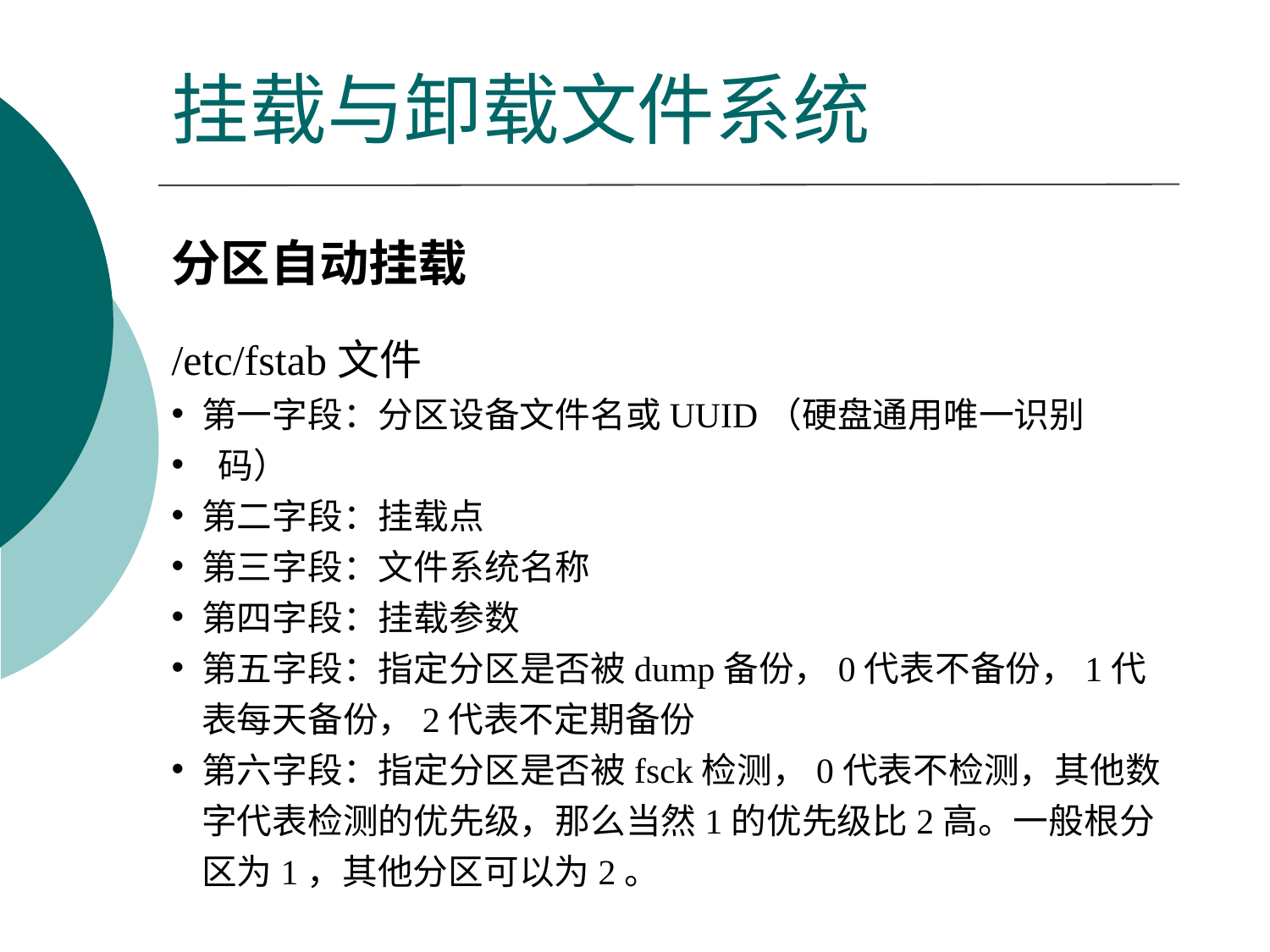

挂载与卸载文件系统
分区自动挂载
/etc/fstab文件
第一字段：分区设备文件名或UUID（硬盘通用唯一识别
 码）
第二字段：挂载点
第三字段：文件系统名称
第四字段：挂载参数
第五字段：指定分区是否被dump备份，0代表不备份，1代表每天备份，2代表不定期备份
第六字段：指定分区是否被fsck检测，0代表不检测，其他数字代表检测的优先级，那么当然1的优先级比2高。一般根分区为1，其他分区可以为2。